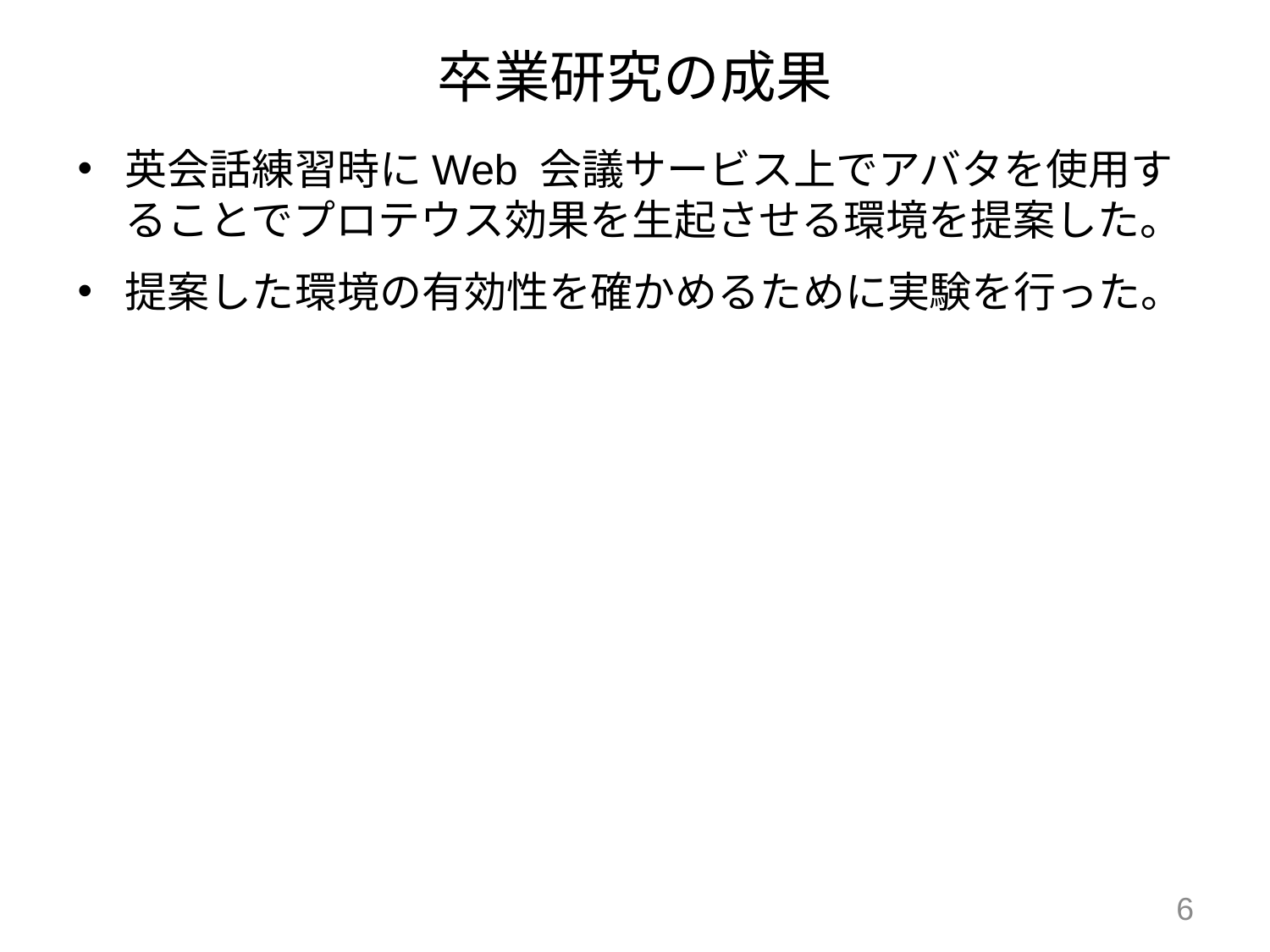

# 卒業研究の成果
英会話練習時にWeb 会議サービス上でアバタを使用することでプロテウス効果を生起させる環境を提案した。
提案した環境の有効性を確かめるために実験を行った。

6